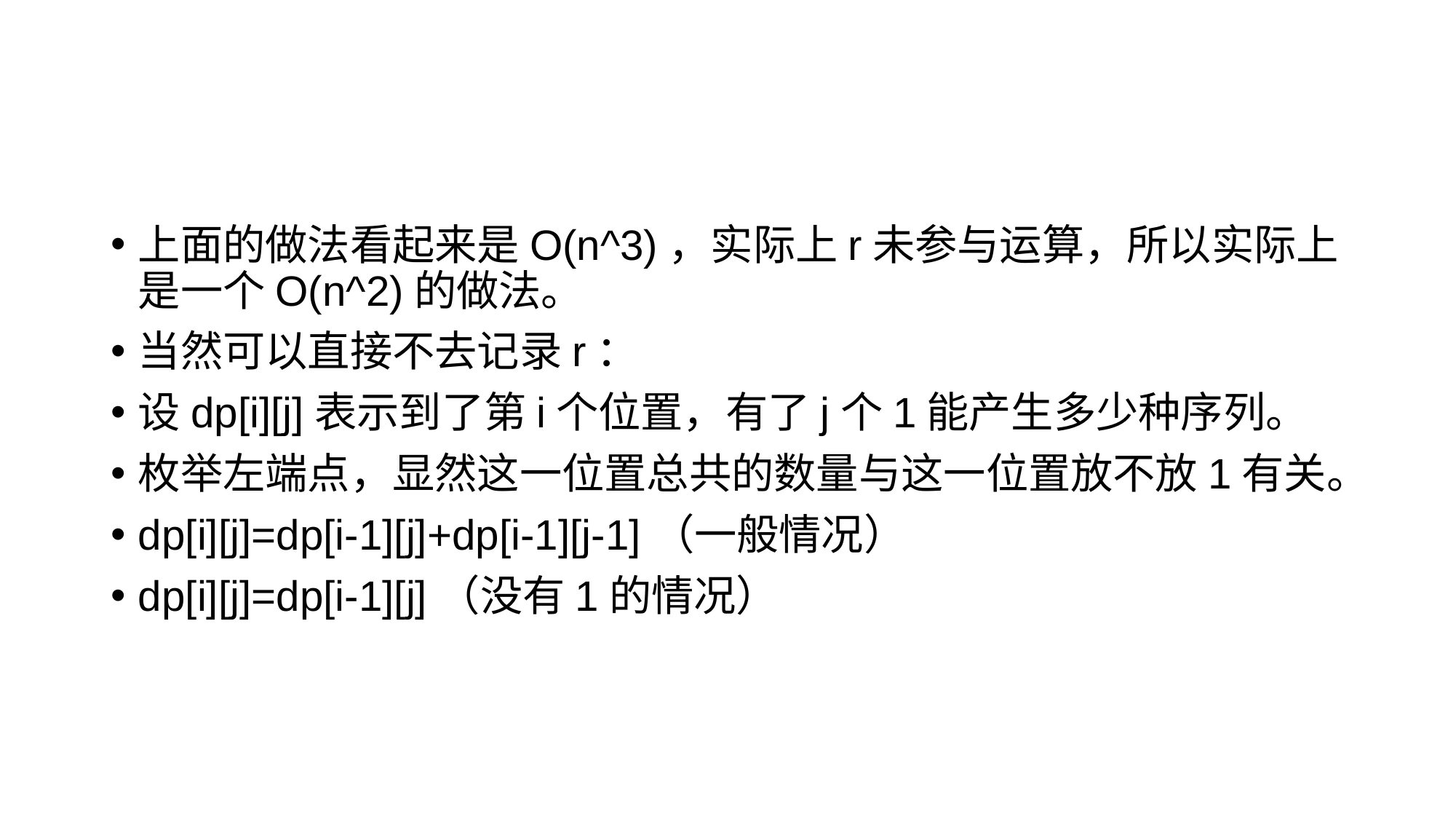

#
上面的做法看起来是O(n^3)，实际上r未参与运算，所以实际上是一个O(n^2)的做法。
当然可以直接不去记录r：
设dp[i][j]表示到了第i个位置，有了j个1能产生多少种序列。
枚举左端点，显然这一位置总共的数量与这一位置放不放1有关。
dp[i][j]=dp[i-1][j]+dp[i-1][j-1]（一般情况）
dp[i][j]=dp[i-1][j]（没有1的情况）